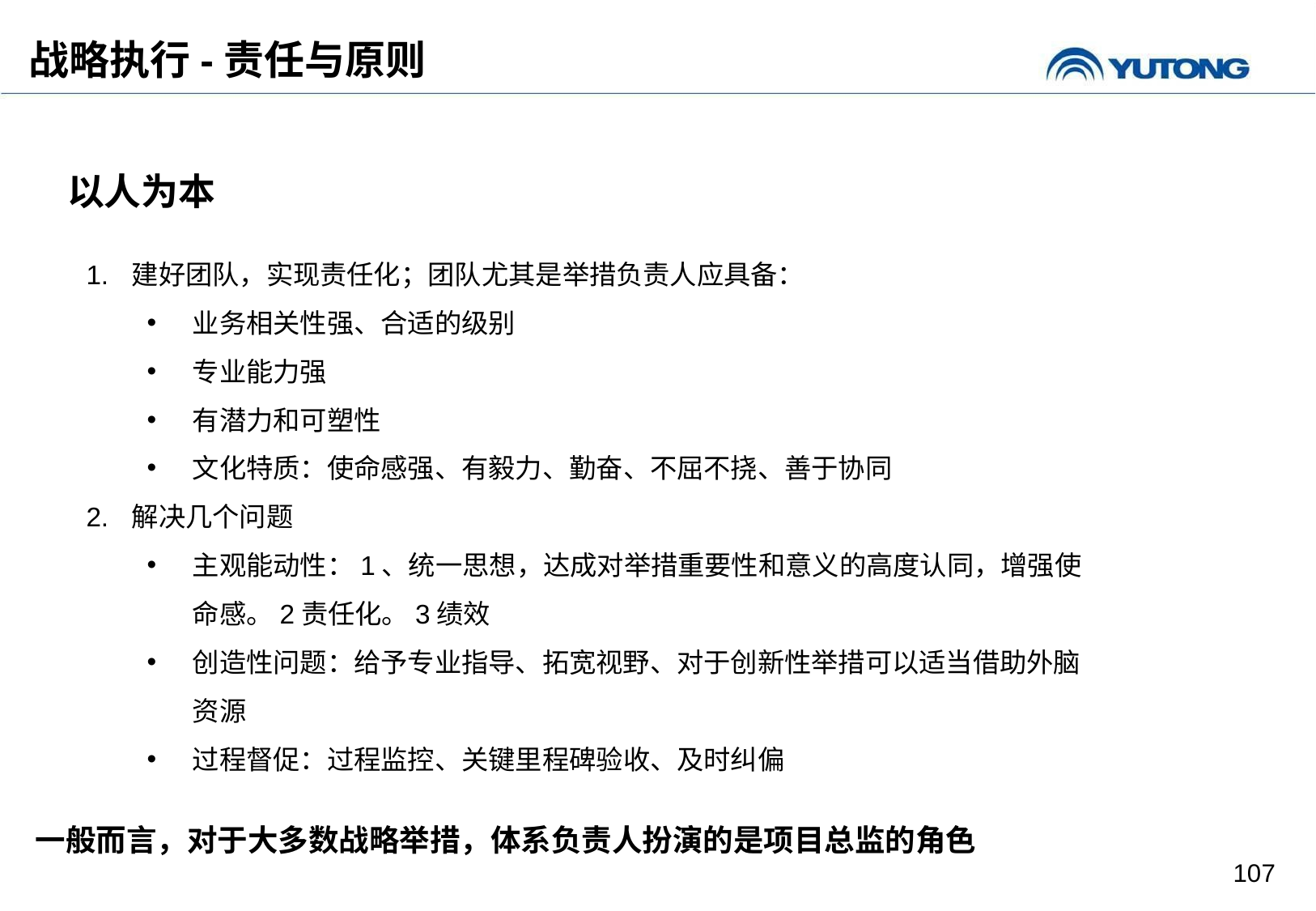

战略执行-责任与原则
以人为本
建好团队，实现责任化；团队尤其是举措负责人应具备：
业务相关性强、合适的级别
专业能力强
有潜力和可塑性
文化特质：使命感强、有毅力、勤奋、不屈不挠、善于协同
解决几个问题
主观能动性：1、统一思想，达成对举措重要性和意义的高度认同，增强使命感。2责任化。3绩效
创造性问题：给予专业指导、拓宽视野、对于创新性举措可以适当借助外脑资源
过程督促：过程监控、关键里程碑验收、及时纠偏
一般而言，对于大多数战略举措，体系负责人扮演的是项目总监的角色
107